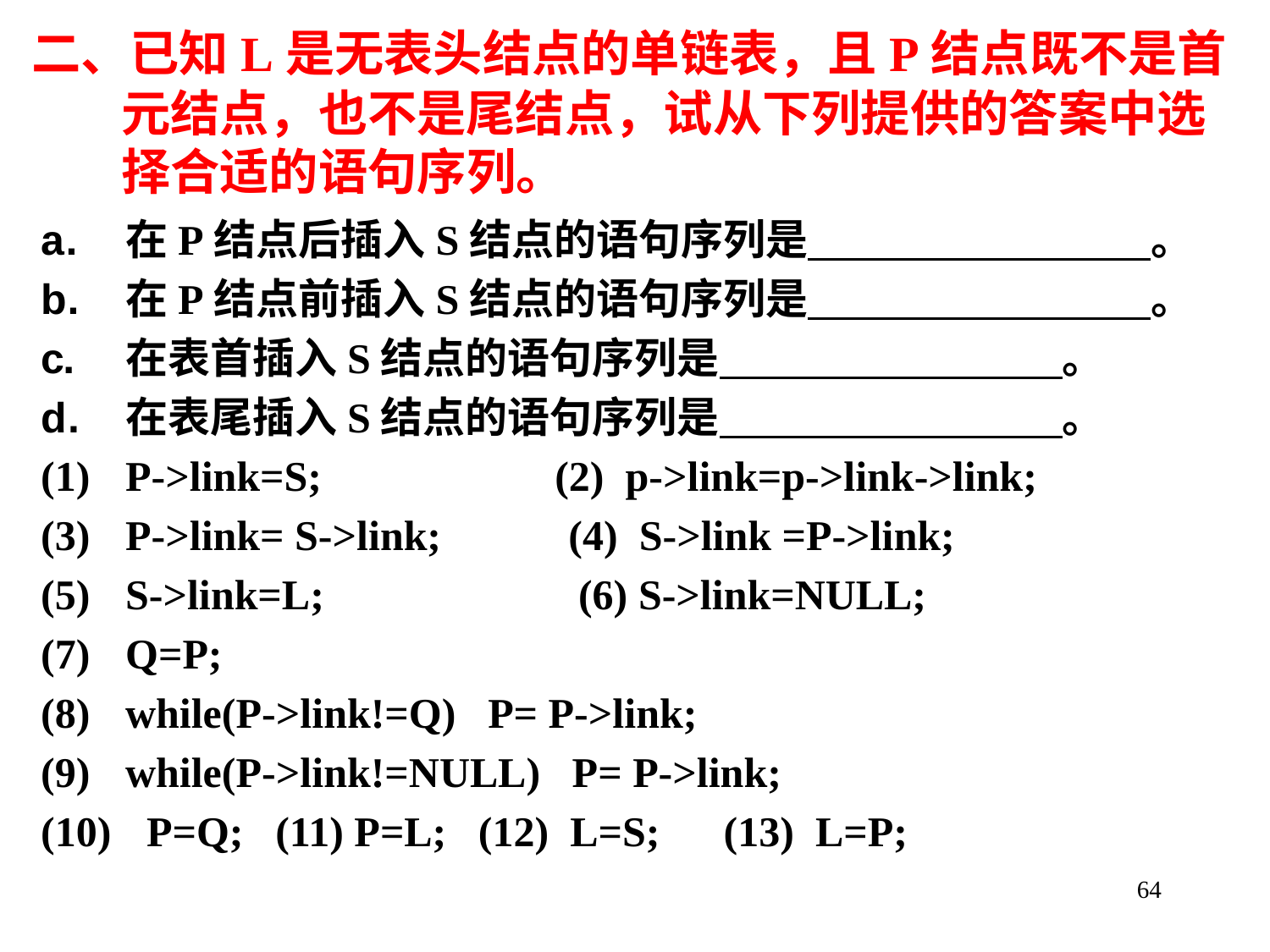

# 二、已知L是无表头结点的单链表，且P结点既不是首 元结点，也不是尾结点，试从下列提供的答案中选 择合适的语句序列。
在P结点后插入S结点的语句序列是                                    。
在P结点前插入S结点的语句序列是                                    。
在表首插入S结点的语句序列是                                    。
在表尾插入S结点的语句序列是                                    。
P->link=S;                      (2)  p->link=p->link->link;
P->link= S->link;            (4)  S->link =P->link;
S->link=L;                        (6) S->link=NULL;
Q=P;
while(P->link!=Q)   P= P->link;
while(P->link!=NULL)   P= P->link;
  P=Q;   (11) P=L;   (12)  L=S;      (13)  L=P;
64